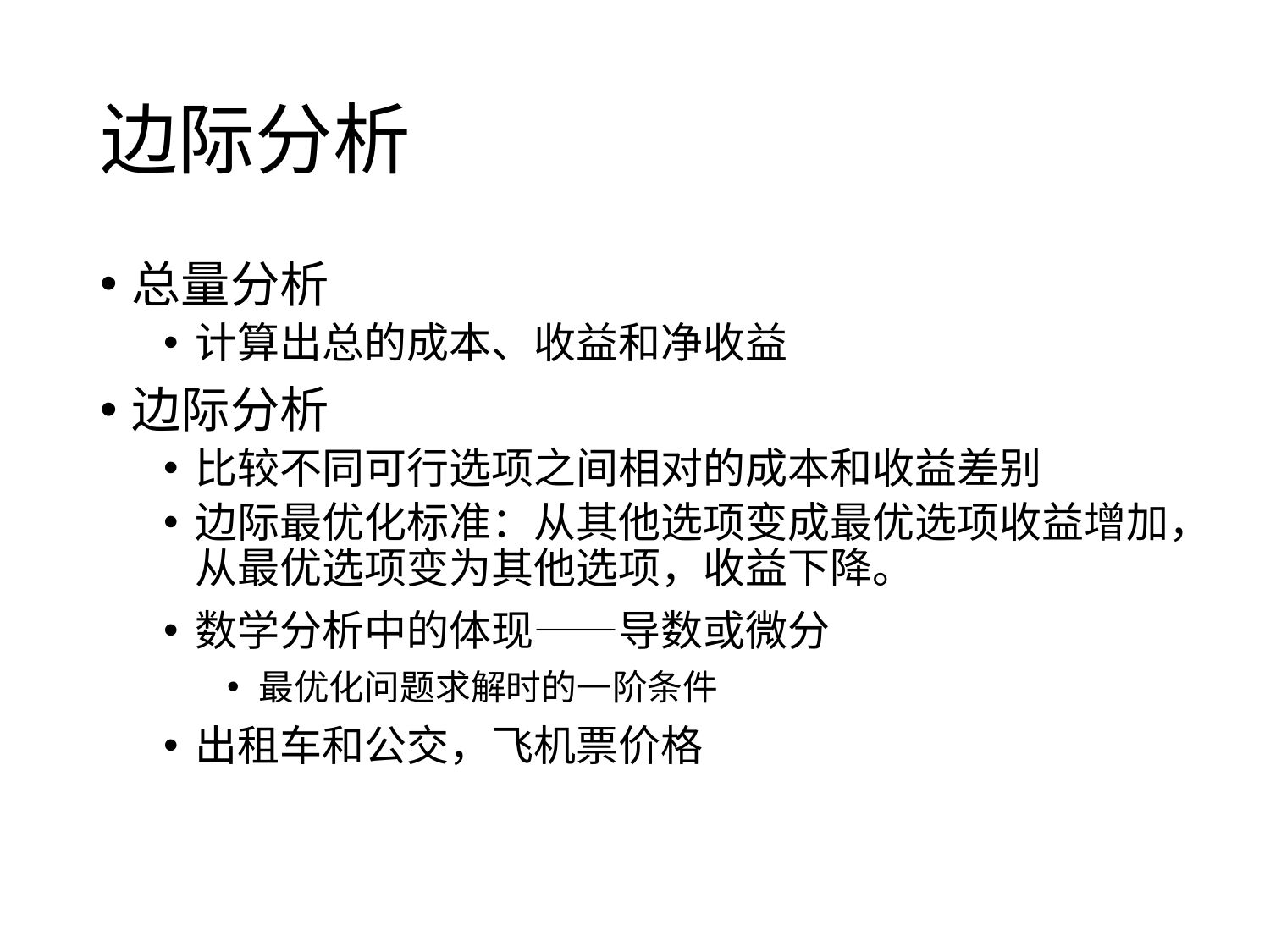

# 边际分析
总量分析
计算出总的成本、收益和净收益
边际分析
比较不同可行选项之间相对的成本和收益差别
边际最优化标准：从其他选项变成最优选项收益增加，从最优选项变为其他选项，收益下降。
数学分析中的体现——导数或微分
最优化问题求解时的一阶条件
出租车和公交，飞机票价格